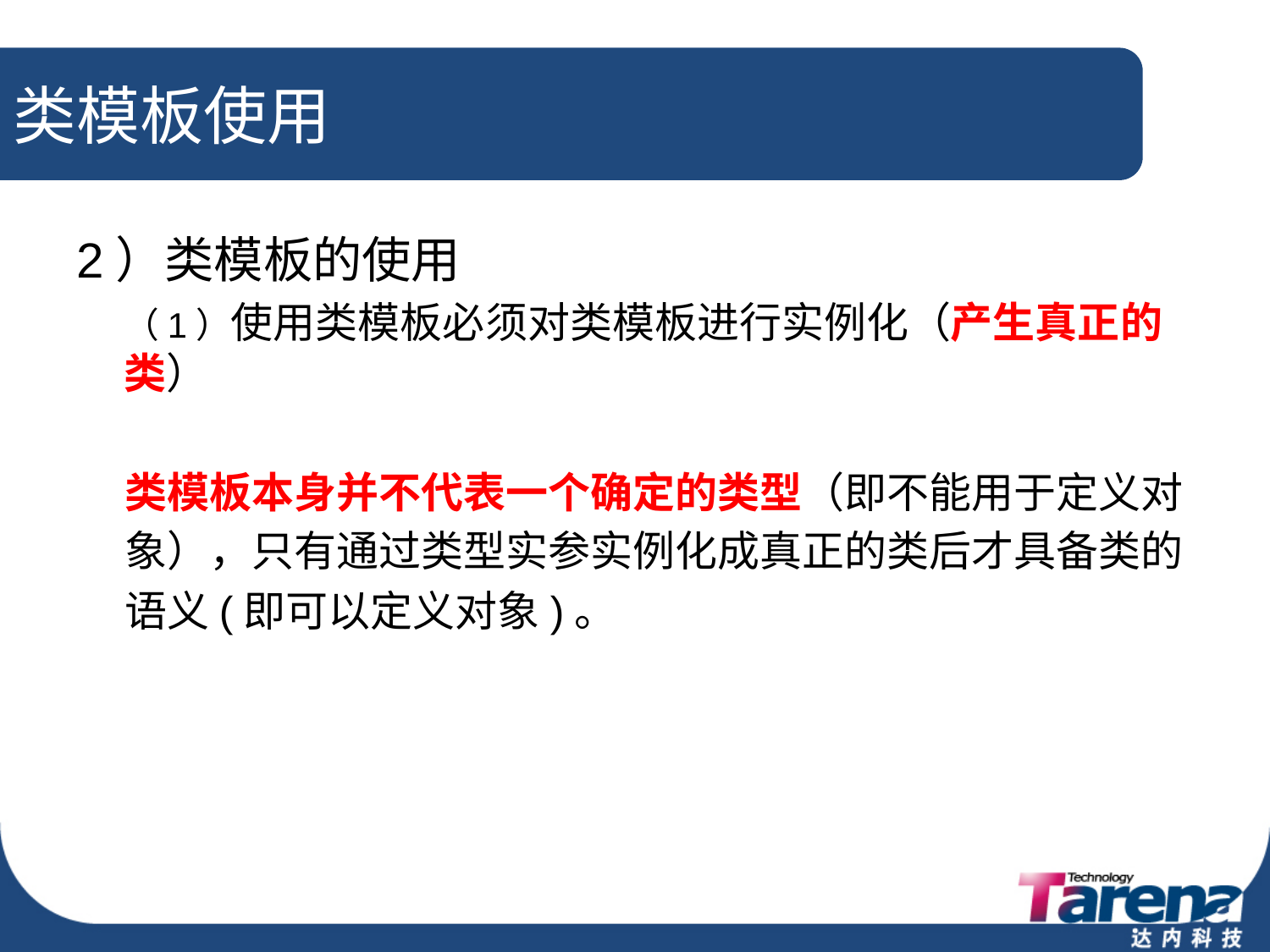

# 类模板使用
2）类模板的使用
     （1）使用类模板必须对类模板进行实例化（产生真正的类）

    类模板本身并不代表一个确定的类型（即不能用于定义对
    象），只有通过类型实参实例化成真正的类后才具备类的
    语义(即可以定义对象)。